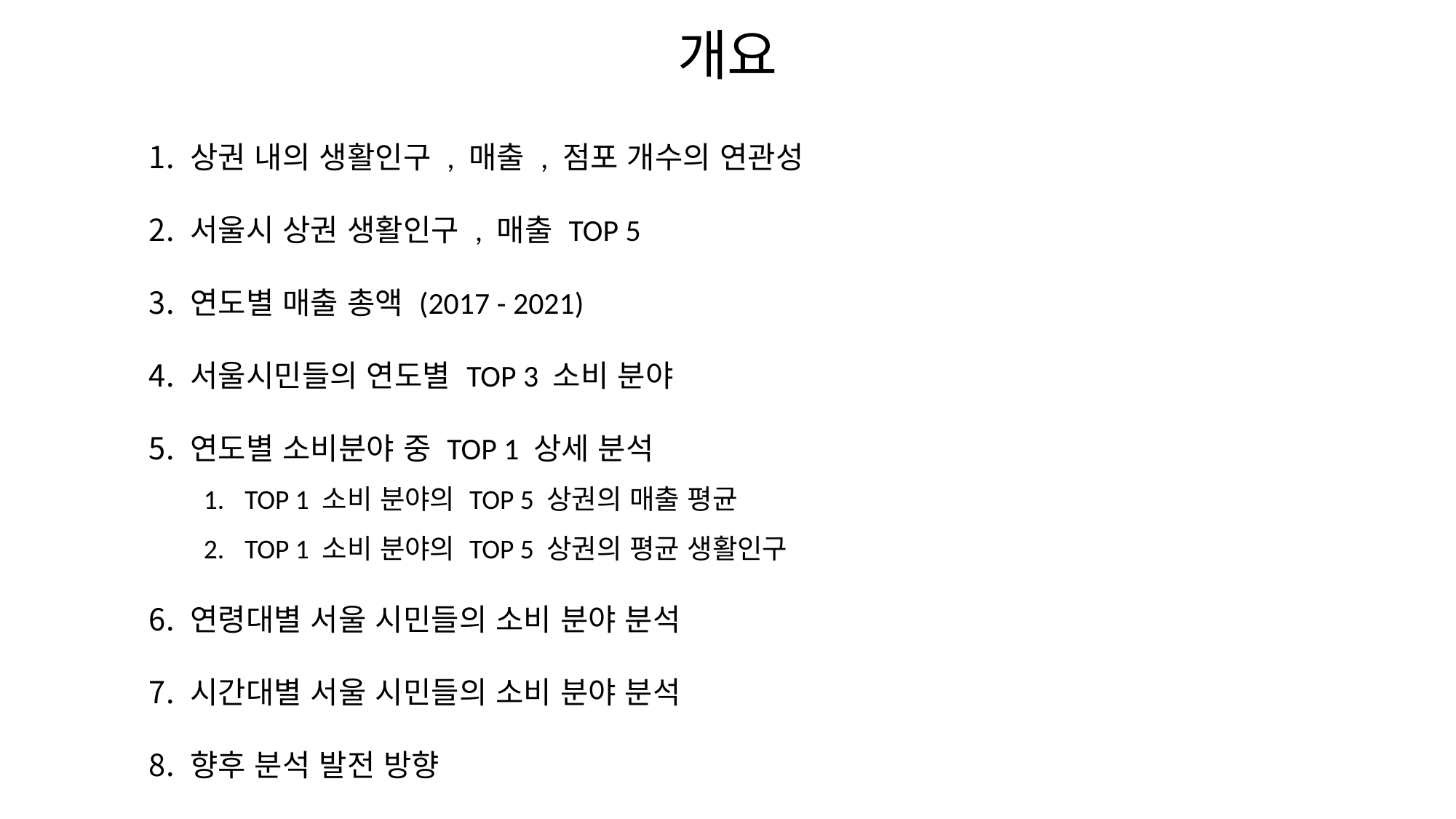

# 개요
상권 내의 생활인구 , 매출 , 점포 개수의 연관성
서울시 상권 생활인구 , 매출 TOP 5
연도별 매출 총액 (2017 - 2021)
서울시민들의 연도별 TOP 3 소비 분야
연도별 소비분야 중 TOP 1 상세 분석
TOP 1 소비 분야의 TOP 5 상권의 매출 평균
TOP 1 소비 분야의 TOP 5 상권의 평균 생활인구
연령대별 서울 시민들의 소비 분야 분석
시간대별 서울 시민들의 소비 분야 분석
향후 분석 발전 방향